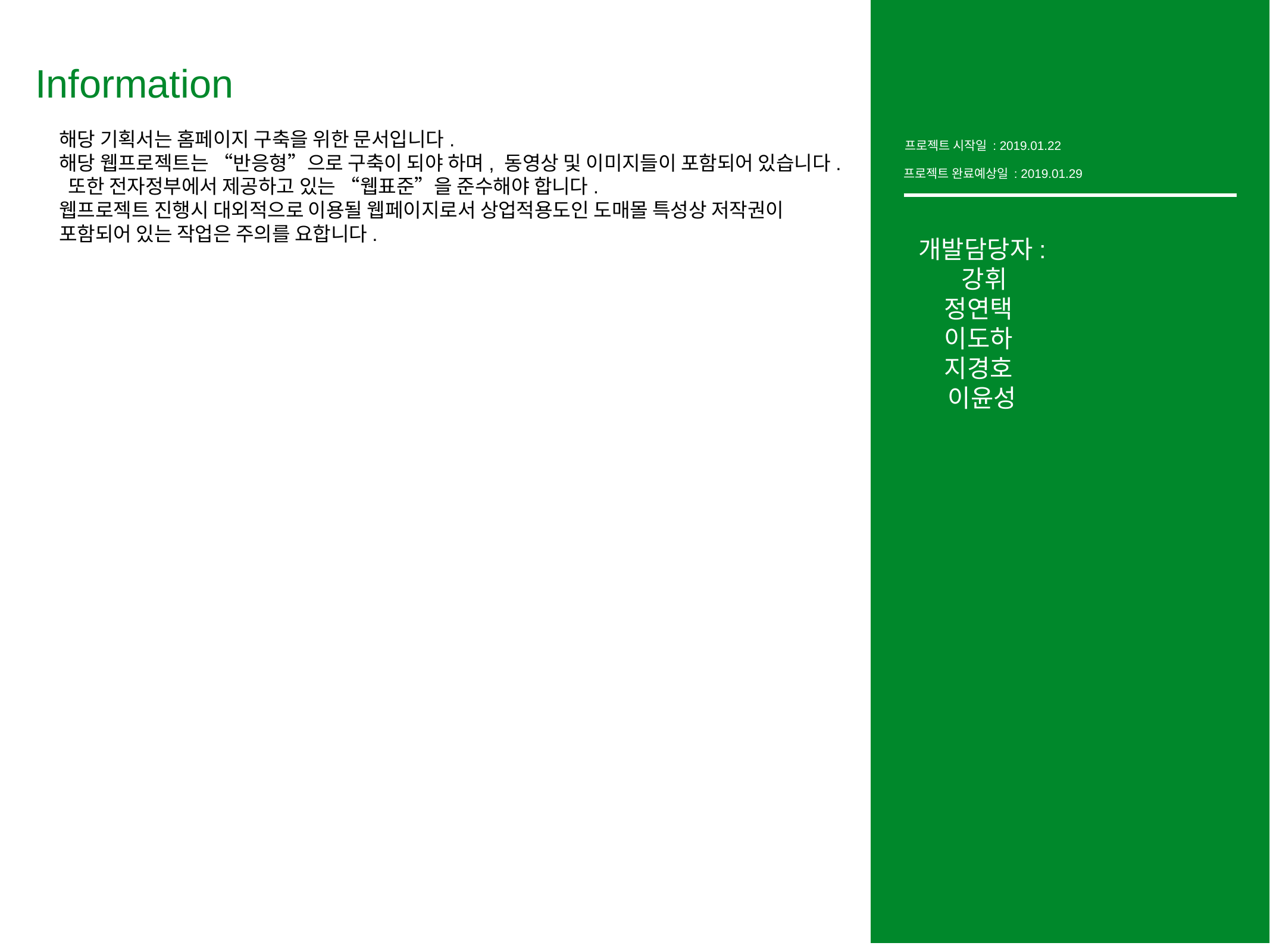

Information
해당 기획서는 홈페이지 구축을 위한 문서입니다.
해당 웹프로젝트는 “반응형”으로 구축이 되야 하며, 동영상 및 이미지들이 포함되어 있습니다.
 또한 전자정부에서 제공하고 있는 “웹표준”을 준수해야 합니다.
웹프로젝트 진행시 대외적으로 이용될 웹페이지로서 상업적용도인 도매몰 특성상 저작권이
포함되어 있는 작업은 주의를 요합니다.
프로젝트 시작일 : 2019.01.22
프로젝트 완료예상일 : 2019.01.29

개발담당자:
 강휘
정연택
이도하
지경호
이윤성